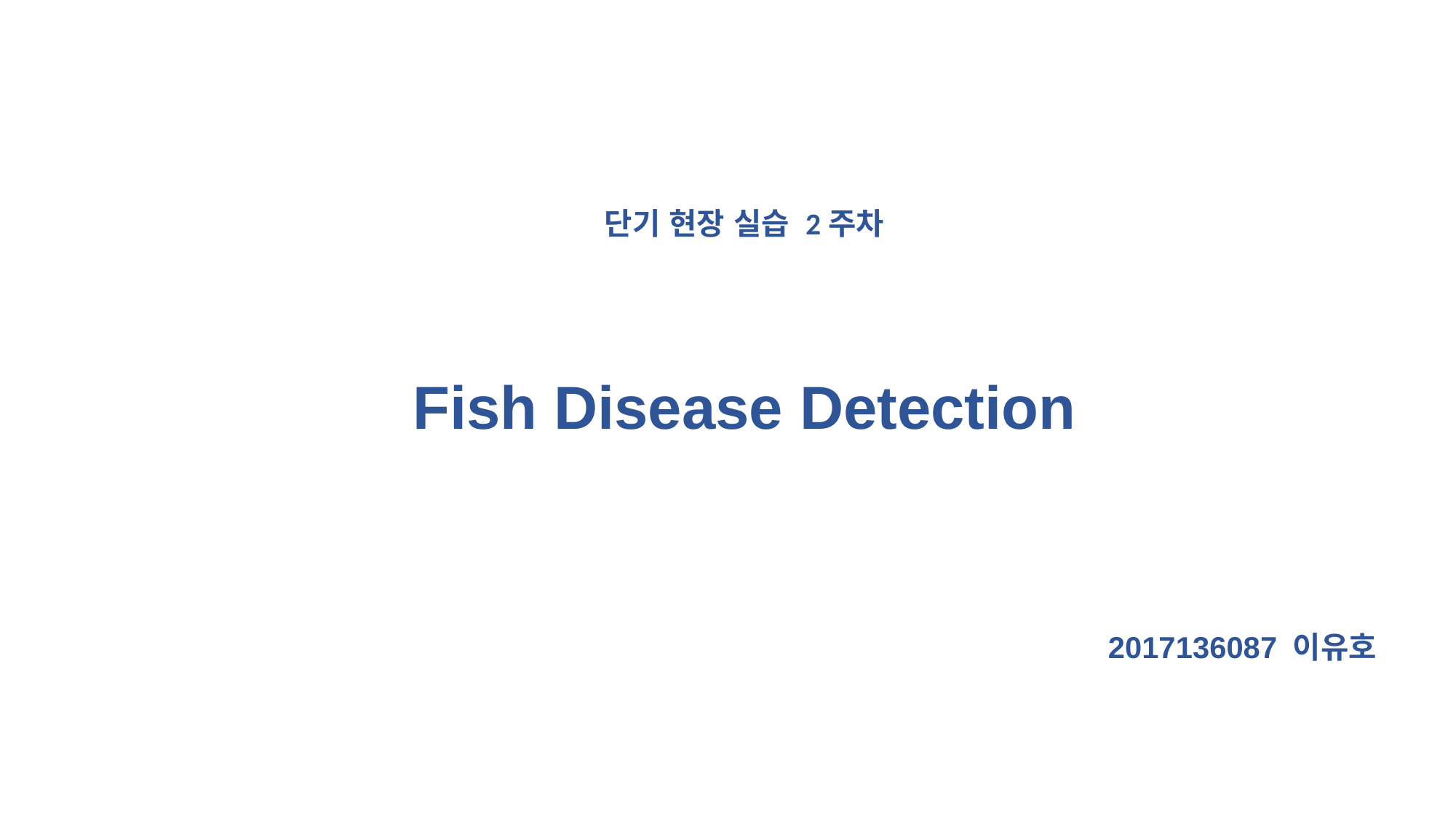

# 단기 현장 실습 2주차
Fish Disease Detection
2017136087 이유호